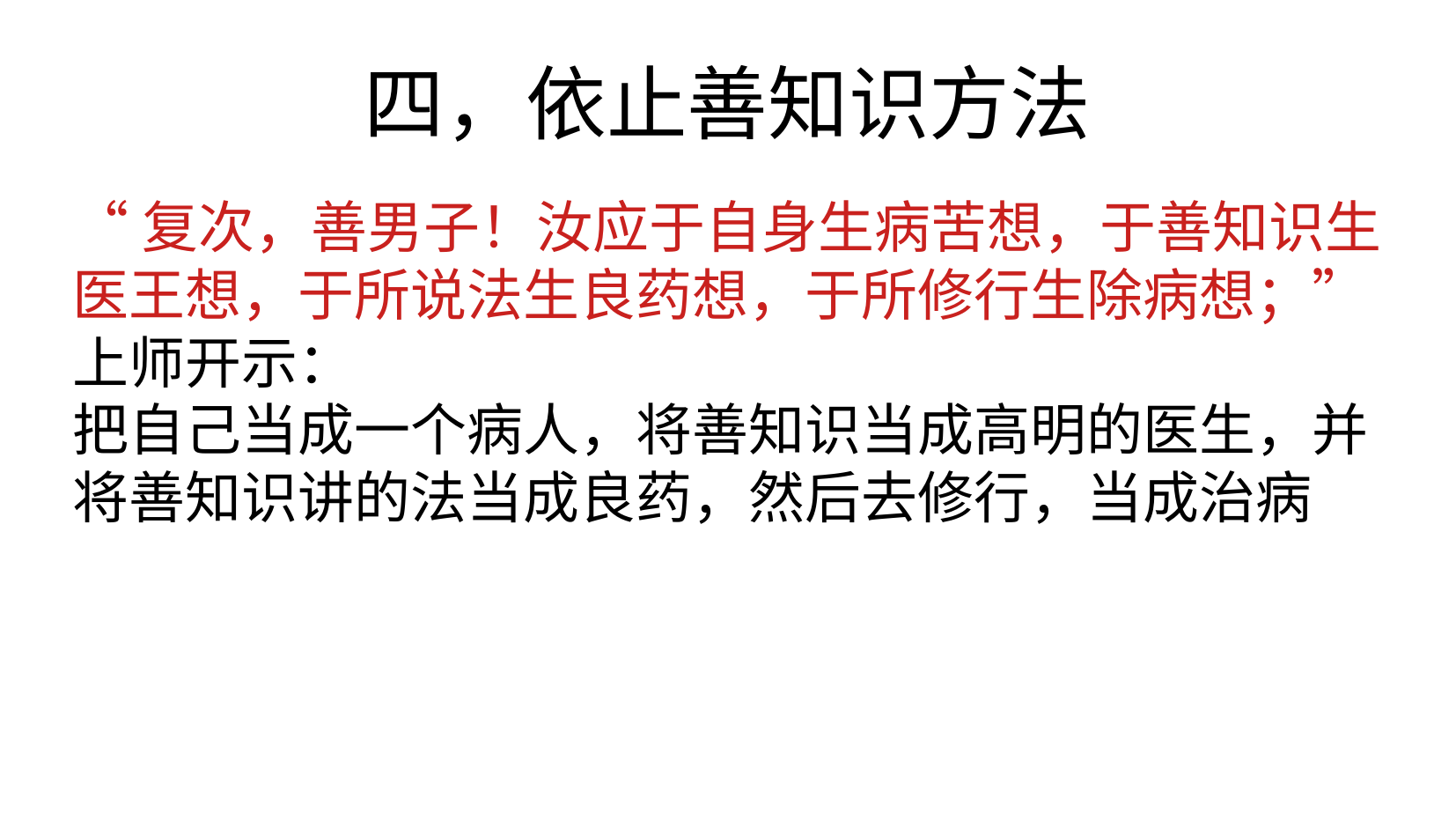

四，依止善知识方法
“复次，善男子！汝应于自身生病苦想，于善知识生医王想，于所说法生良药想，于所修行生除病想；”
上师开示：
把自己当成一个病人，将善知识当成高明的医生，并将善知识讲的法当成良药，然后去修行，当成治病